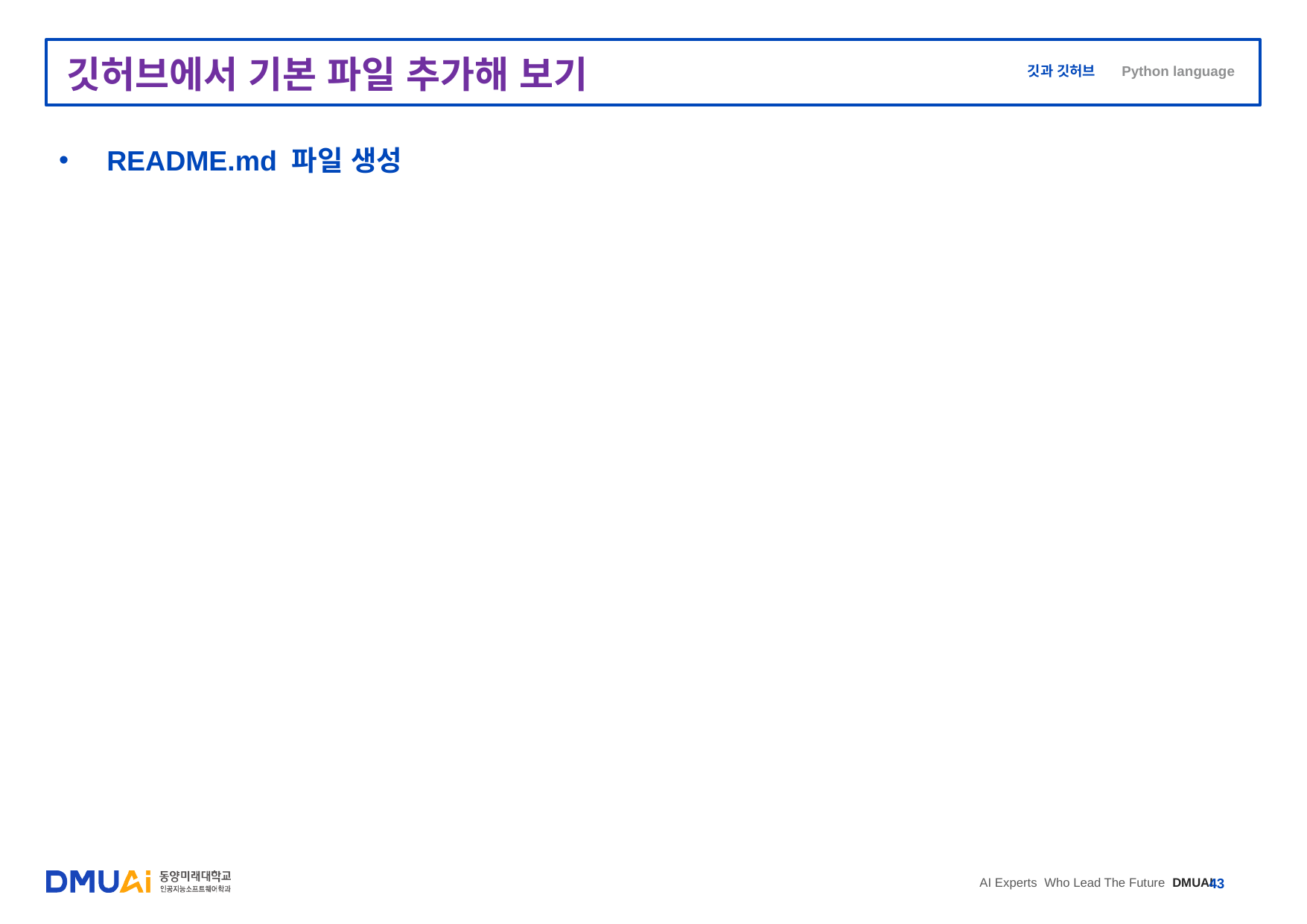

# 깃허브에서 기본 파일 추가해 보기
README.md 파일 생성